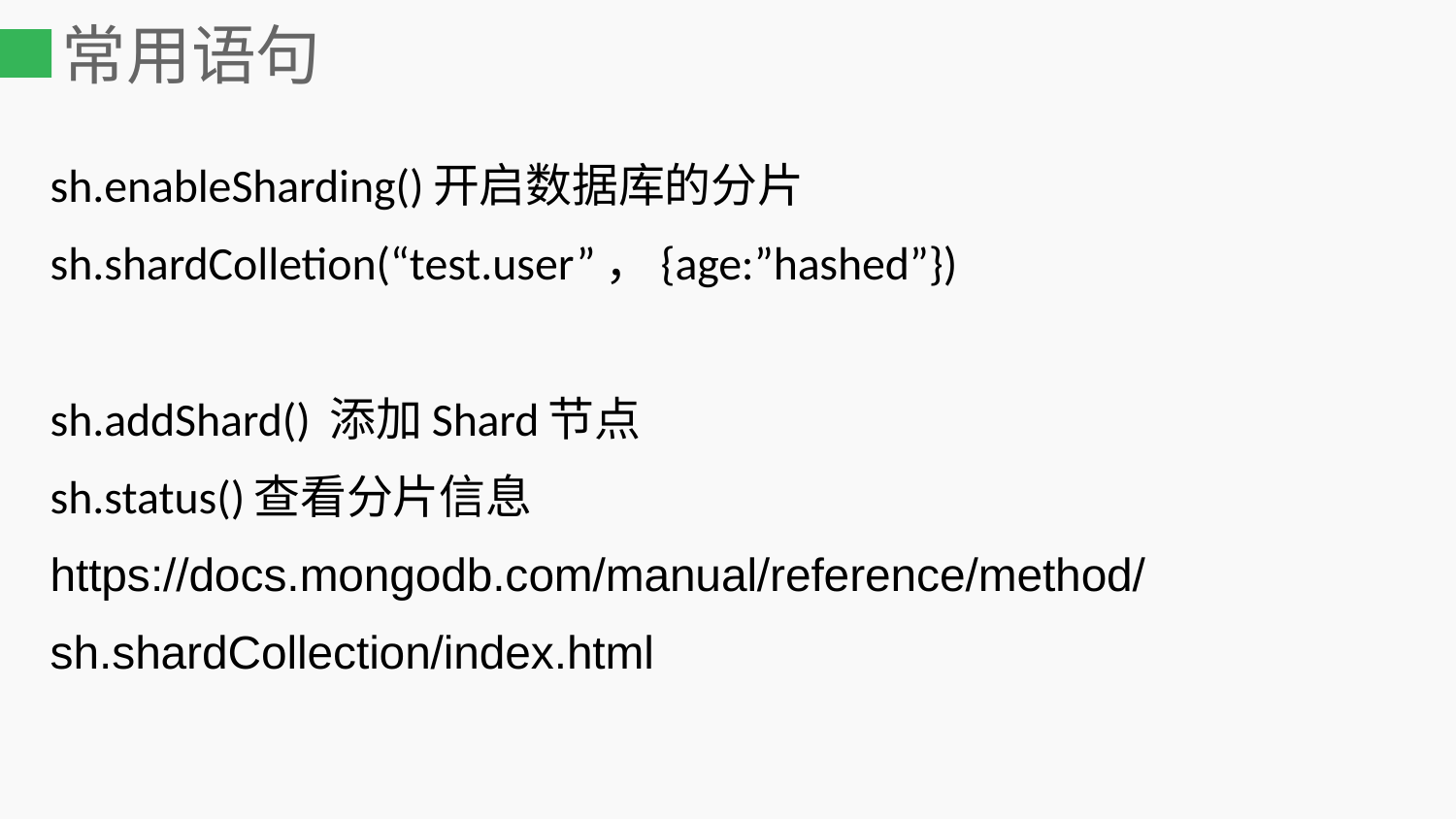

# 常用语句
sh.enableSharding()开启数据库的分片
sh.shardColletion(“test.user”，{age:”hashed”})

sh.addShard() 添加Shard节点
sh.status()查看分片信息
https://docs.mongodb.com/manual/reference/method/sh.shardCollection/index.html